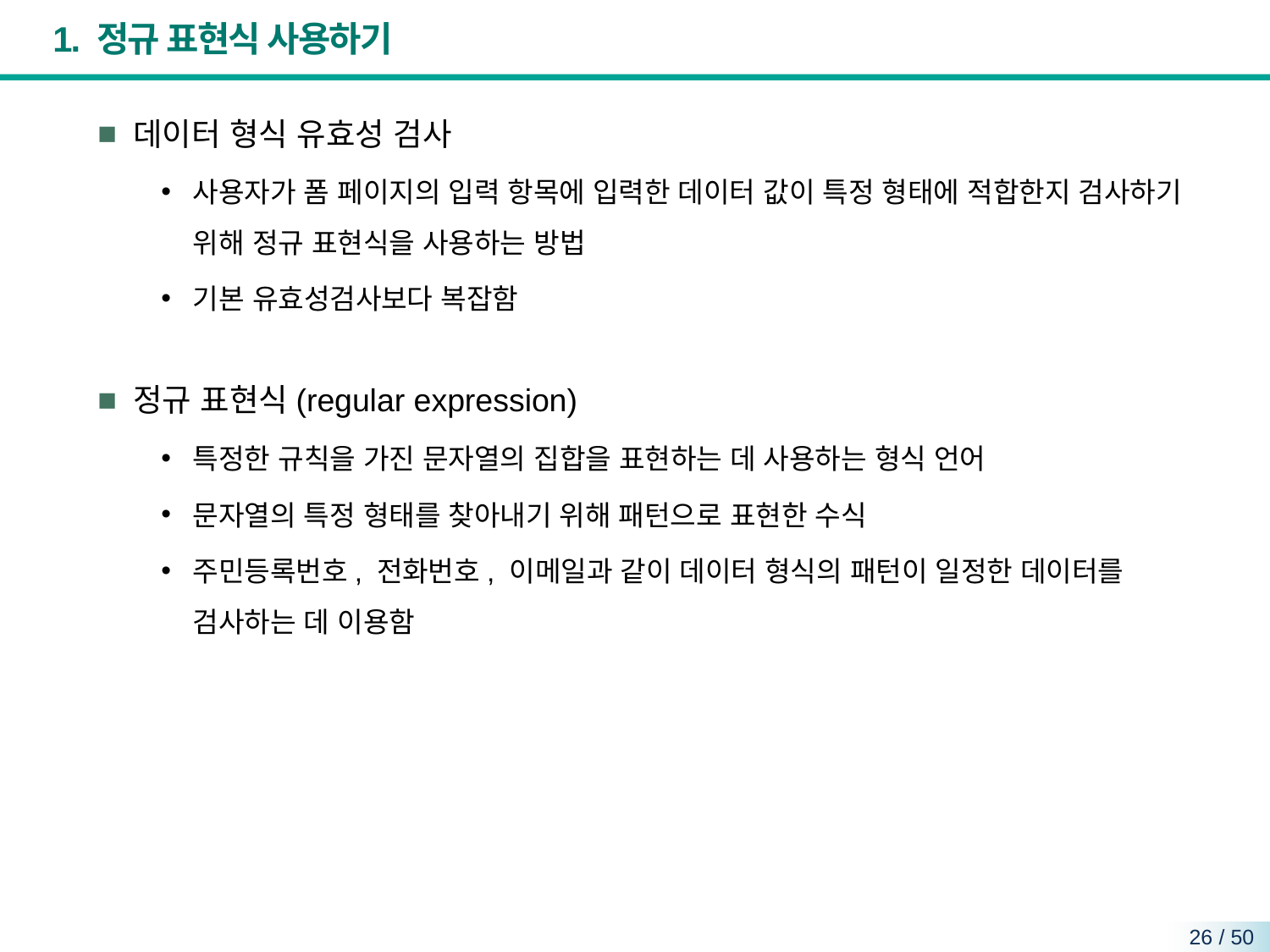

# 1. 정규 표현식 사용하기
데이터 형식 유효성 검사
사용자가 폼 페이지의 입력 항목에 입력한 데이터 값이 특정 형태에 적합한지 검사하기 위해 정규 표현식을 사용하는 방법
기본 유효성검사보다 복잡함

정규 표현식(regular expression)
특정한 규칙을 가진 문자열의 집합을 표현하는 데 사용하는 형식 언어
문자열의 특정 형태를 찾아내기 위해 패턴으로 표현한 수식
주민등록번호, 전화번호, 이메일과 같이 데이터 형식의 패턴이 일정한 데이터를 검사하는 데 이용함